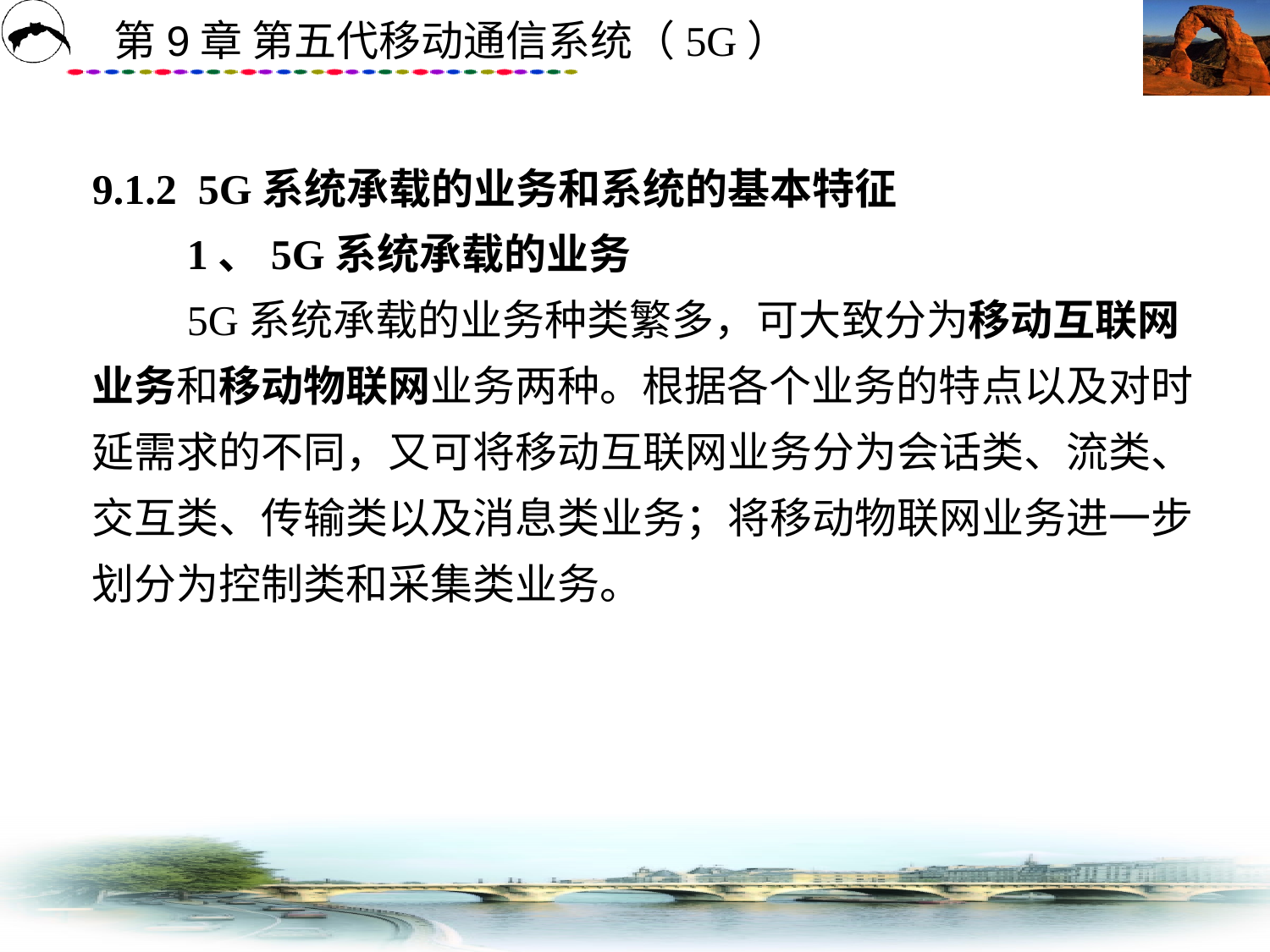

# 9.1.2  5G系统承载的业务和系统的基本特征 　　1、5G系统承载的业务 　　5G系统承载的业务种类繁多，可大致分为移动互联网业务和移动物联网业务两种。根据各个业务的特点以及对时延需求的不同，又可将移动互联网业务分为会话类、流类、交互类、传输类以及消息类业务；将移动物联网业务进一步划分为控制类和采集类业务。